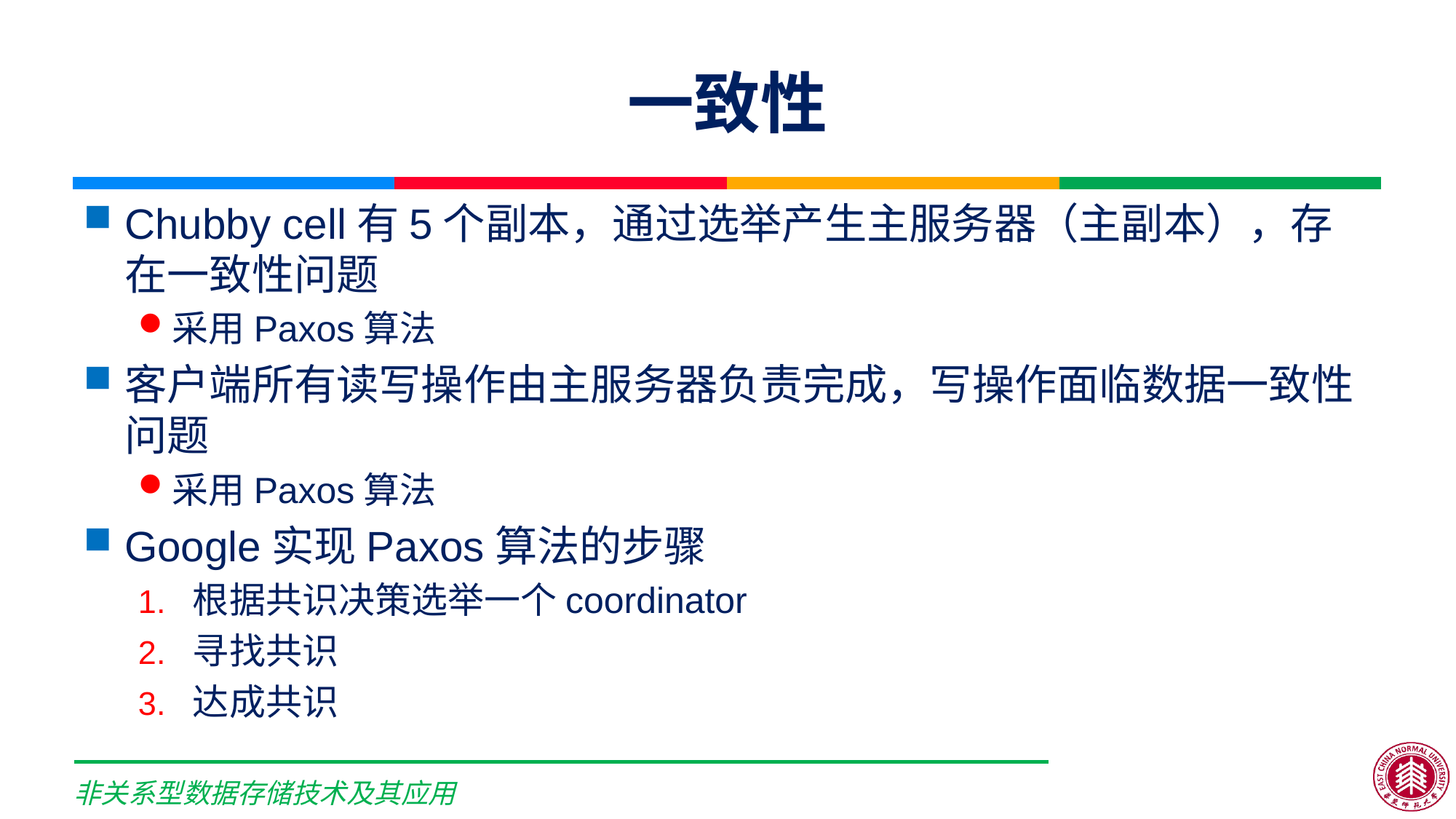

# 一致性
Chubby cell有5个副本，通过选举产生主服务器（主副本），存在一致性问题
采用Paxos算法
客户端所有读写操作由主服务器负责完成，写操作面临数据一致性问题
采用Paxos算法
Google实现Paxos算法的步骤
根据共识决策选举一个coordinator
寻找共识
达成共识